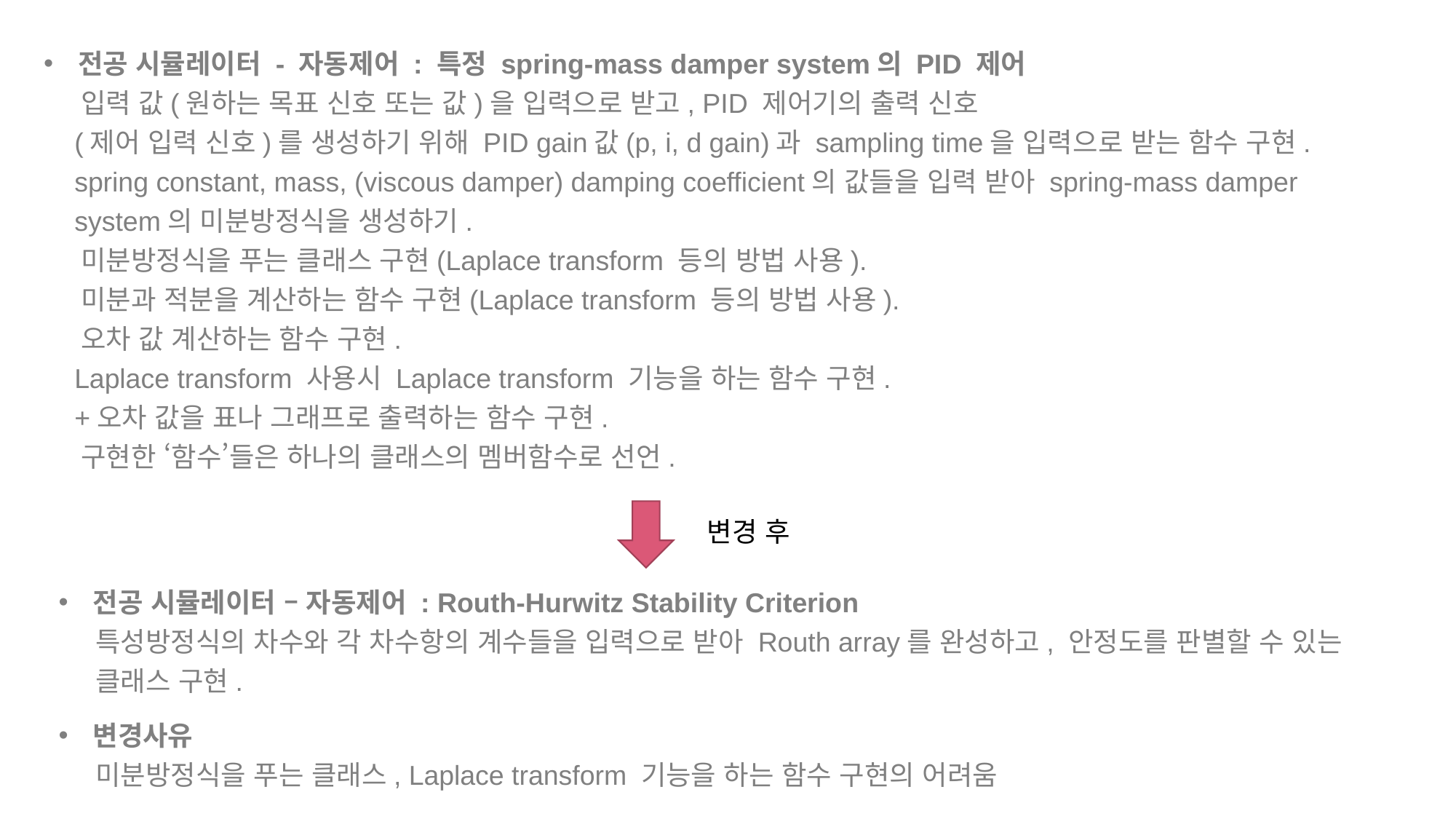

전공 시뮬레이터 - 자동제어 : 특정 spring-mass damper system의 PID 제어
    입력 값(원하는 목표 신호 또는 값)을 입력으로 받고, PID 제어기의 출력 신호
    (제어 입력 신호)를 생성하기 위해 PID gain값(p, i, d gain)과 sampling time을 입력으로 받는 함수 구현.
    spring constant, mass, (viscous damper) damping coefficient의 값들을 입력 받아 spring-mass damper
    system의 미분방정식을 생성하기.
    미분방정식을 푸는 클래스 구현(Laplace transform 등의 방법 사용).
    미분과 적분을 계산하는 함수 구현(Laplace transform 등의 방법 사용).
    오차 값 계산하는 함수 구현.
    Laplace transform 사용시 Laplace transform 기능을 하는 함수 구현.
    +오차 값을 표나 그래프로 출력하는 함수 구현.
    구현한 ‘함수’들은 하나의 클래스의 멤버함수로 선언.

변경 후
전공 시뮬레이터 – 자동제어 : Routh-Hurwitz Stability Criterion
    특성방정식의 차수와 각 차수항의 계수들을 입력으로 받아 Routh array를 완성하고, 안정도를 판별할 수 있는
    클래스 구현.
변경사유
    미분방정식을 푸는 클래스, Laplace transform 기능을 하는 함수 구현의 어려움